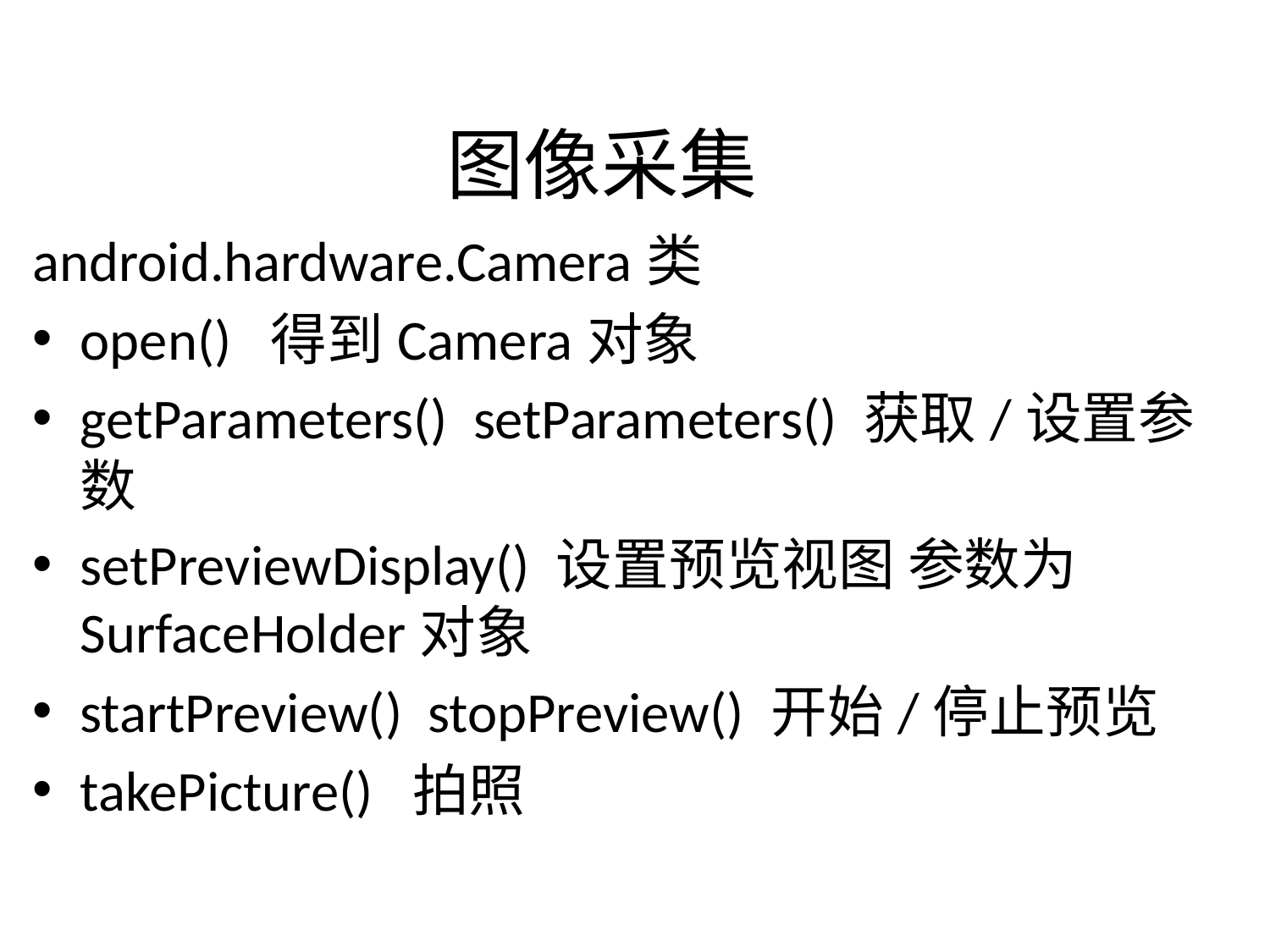

# 图像采集
android.hardware.Camera类
open()  得到Camera对象
getParameters()  setParameters() 获取/设置参数
setPreviewDisplay() 设置预览视图 参数为SurfaceHolder对象
startPreview()  stopPreview() 开始/停止预览
takePicture()  拍照